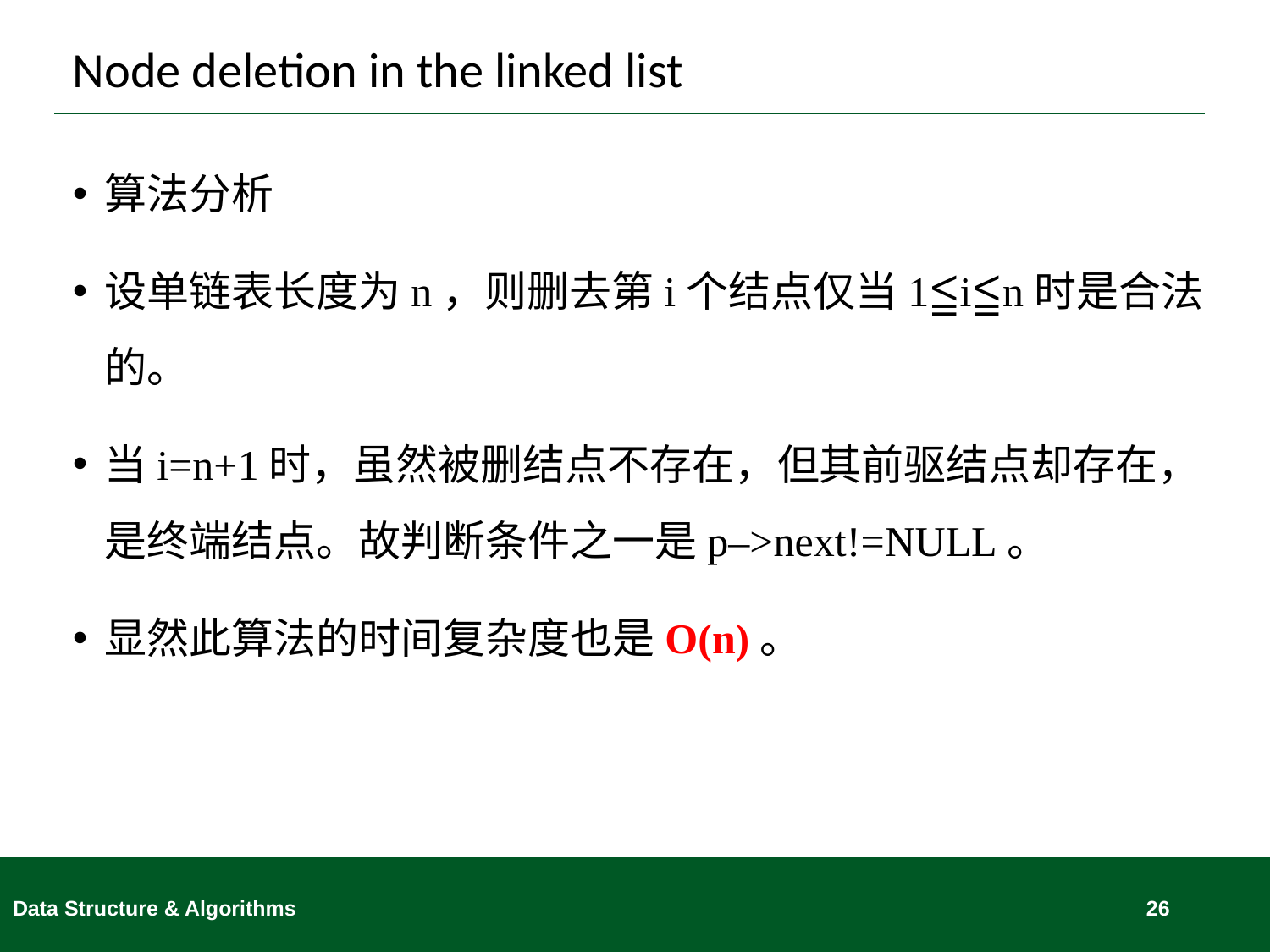

# Node deletion in the linked list
算法分析
设单链表长度为n，则删去第i个结点仅当1≦i≦n时是合法的。
当i=n+1时，虽然被删结点不存在，但其前驱结点却存在，是终端结点。故判断条件之一是p–>next!=NULL。
显然此算法的时间复杂度也是O(n)。

Data Structure & Algorithms
26